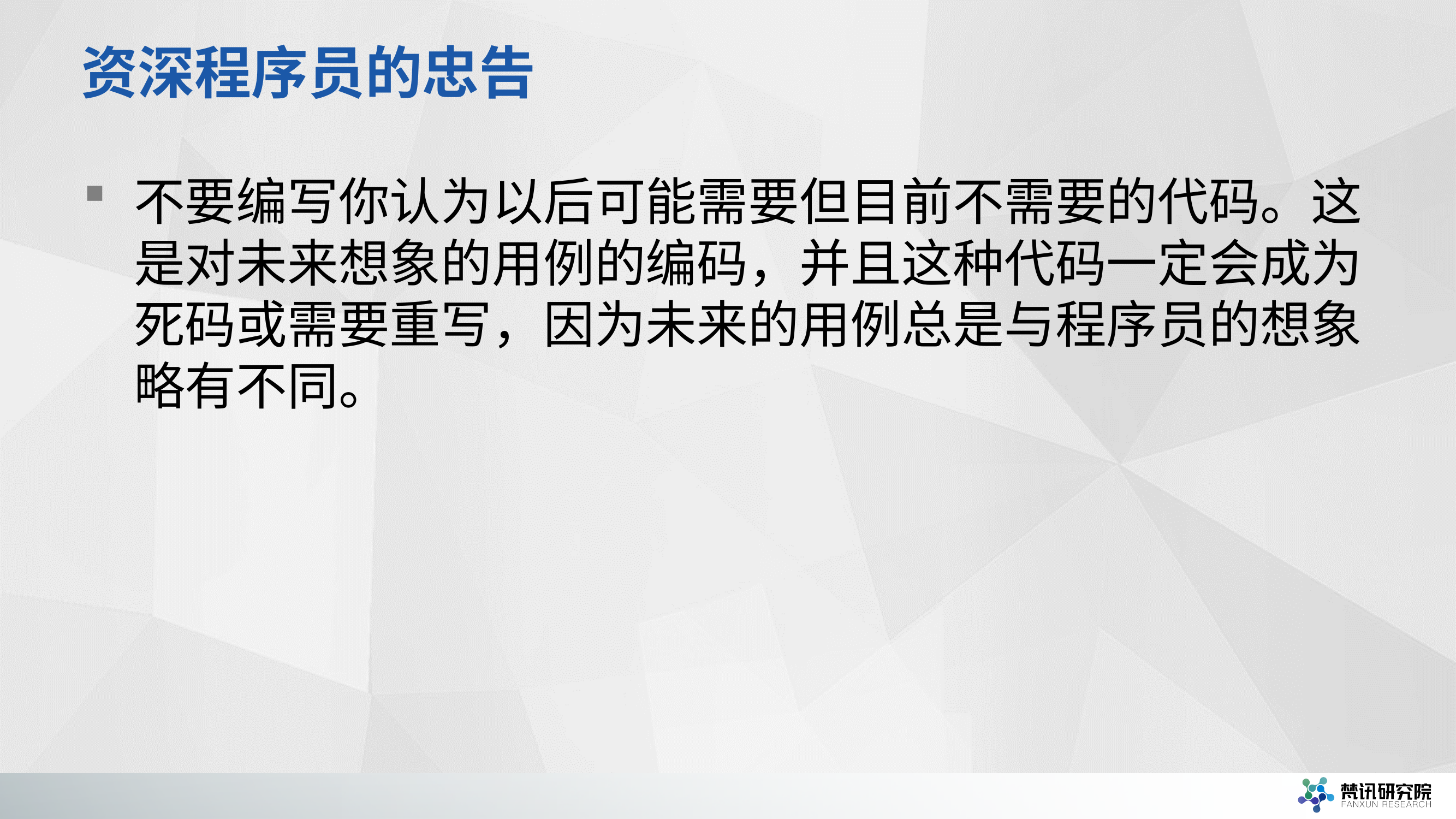

# 资深程序员的忠告
不要编写你认为以后可能需要但目前不需要的代码。这是对未来想象的用例的编码，并且这种代码一定会成为死码或需要重写，因为未来的用例总是与程序员的想象略有不同。